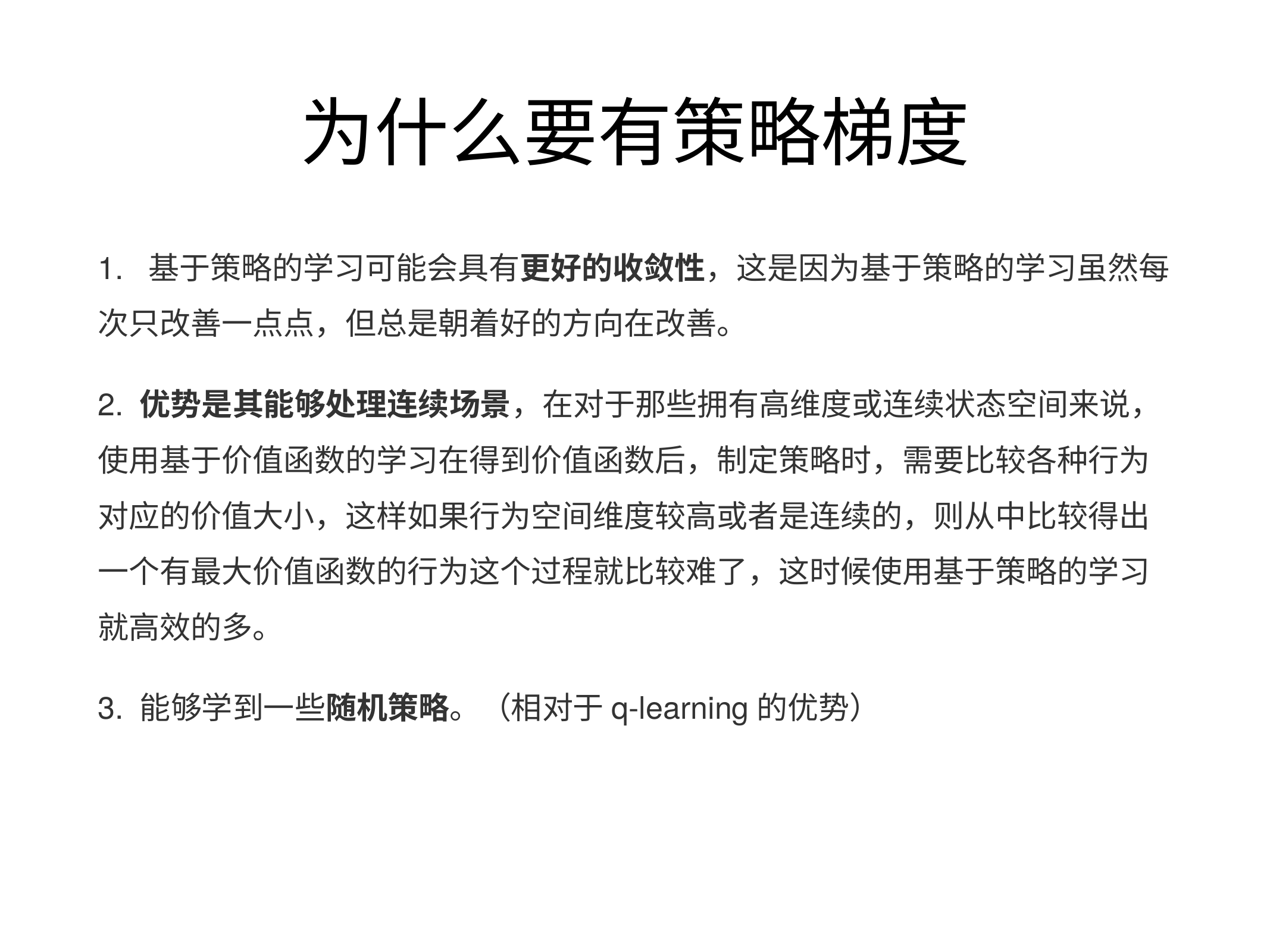

1.  基于策略的学习可能会具有更好的收敛性，这是因为基于策略的学习虽然每次只改善一点点，但总是朝着好的方向在改善。
2. 优势是其能够处理连续场景，在对于那些拥有高维度或连续状态空间来说，使用基于价值函数的学习在得到价值函数后，制定策略时，需要比较各种行为对应的价值大小，这样如果行为空间维度较高或者是连续的，则从中比较得出一个有最大价值函数的行为这个过程就比较难了，这时候使用基于策略的学习就高效的多。
3. 能够学到一些随机策略。（相对于q-learning的优势）
# 为什么要有策略梯度